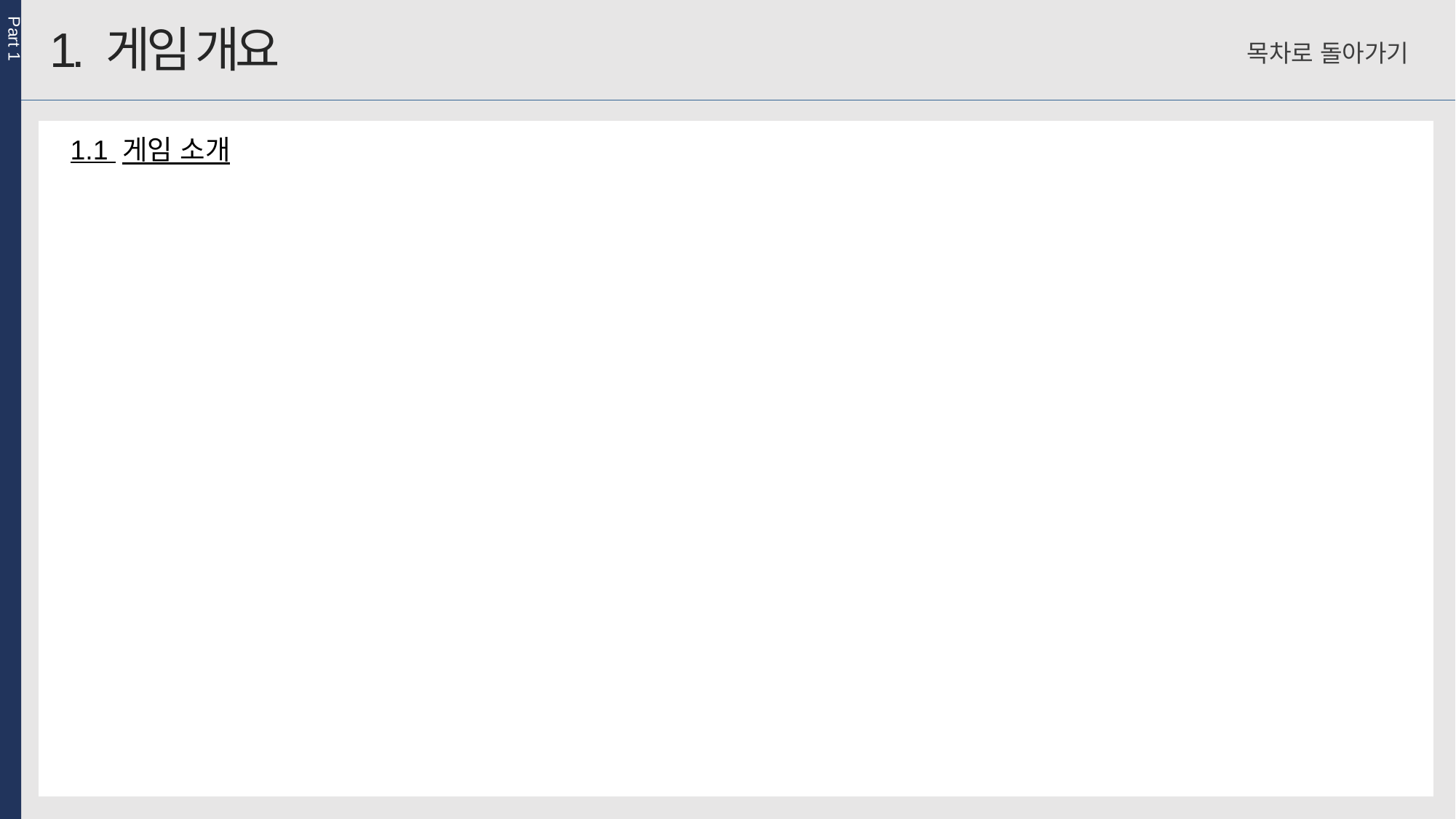

Part 1
1. 게임 개요
목차로 돌아가기

1.1 게임 소개